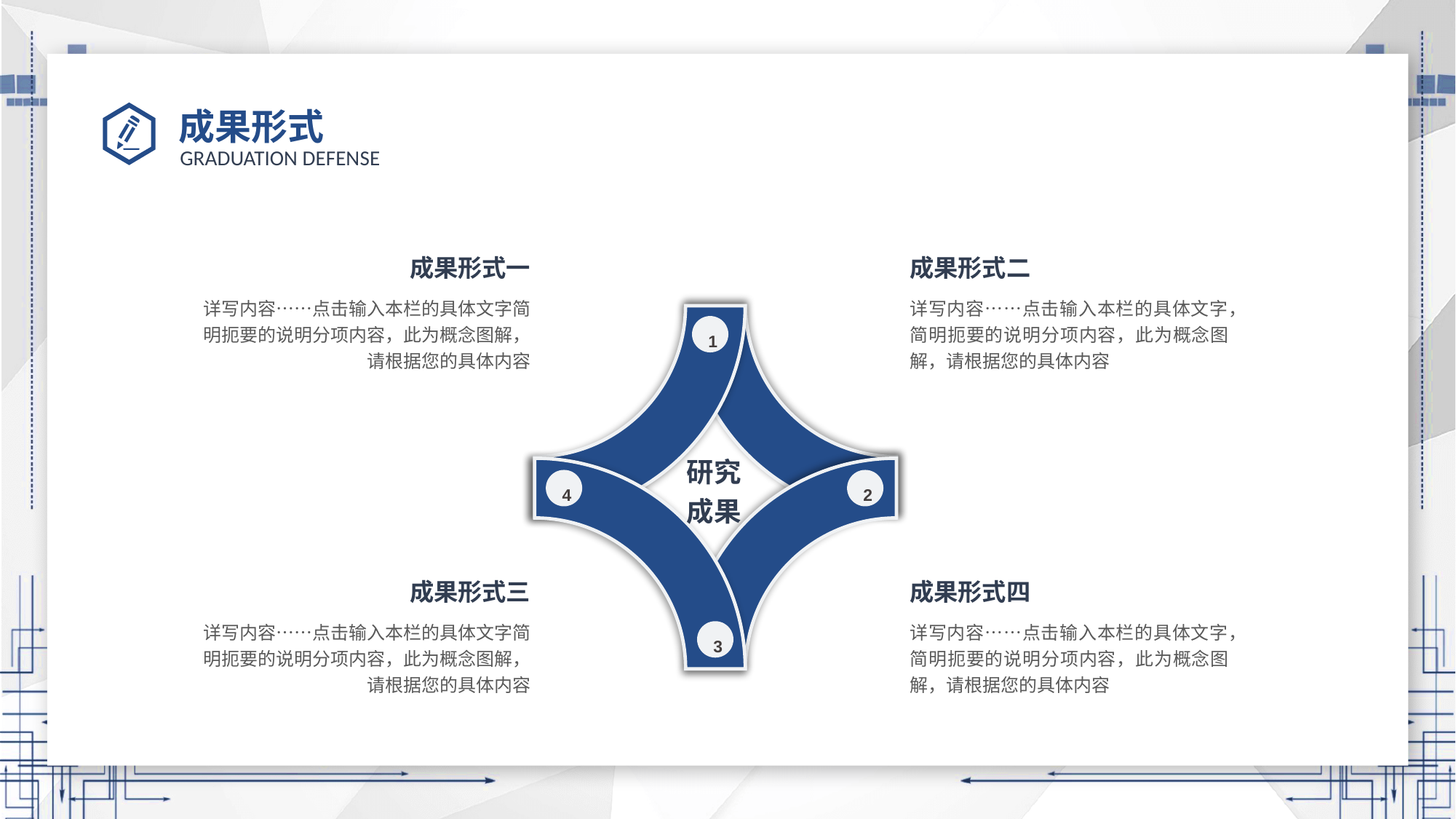

# 成果形式
成果形式一
详写内容……点击输入本栏的具体文字简明扼要的说明分项内容，此为概念图解，请根据您的具体内容
成果形式二
详写内容……点击输入本栏的具体文字，简明扼要的说明分项内容，此为概念图解，请根据您的具体内容

1
研究成果

4
2
3
成果形式四
详写内容……点击输入本栏的具体文字，简明扼要的说明分项内容，此为概念图解，请根据您的具体内容
成果形式三
详写内容……点击输入本栏的具体文字简明扼要的说明分项内容，此为概念图解，请根据您的具体内容